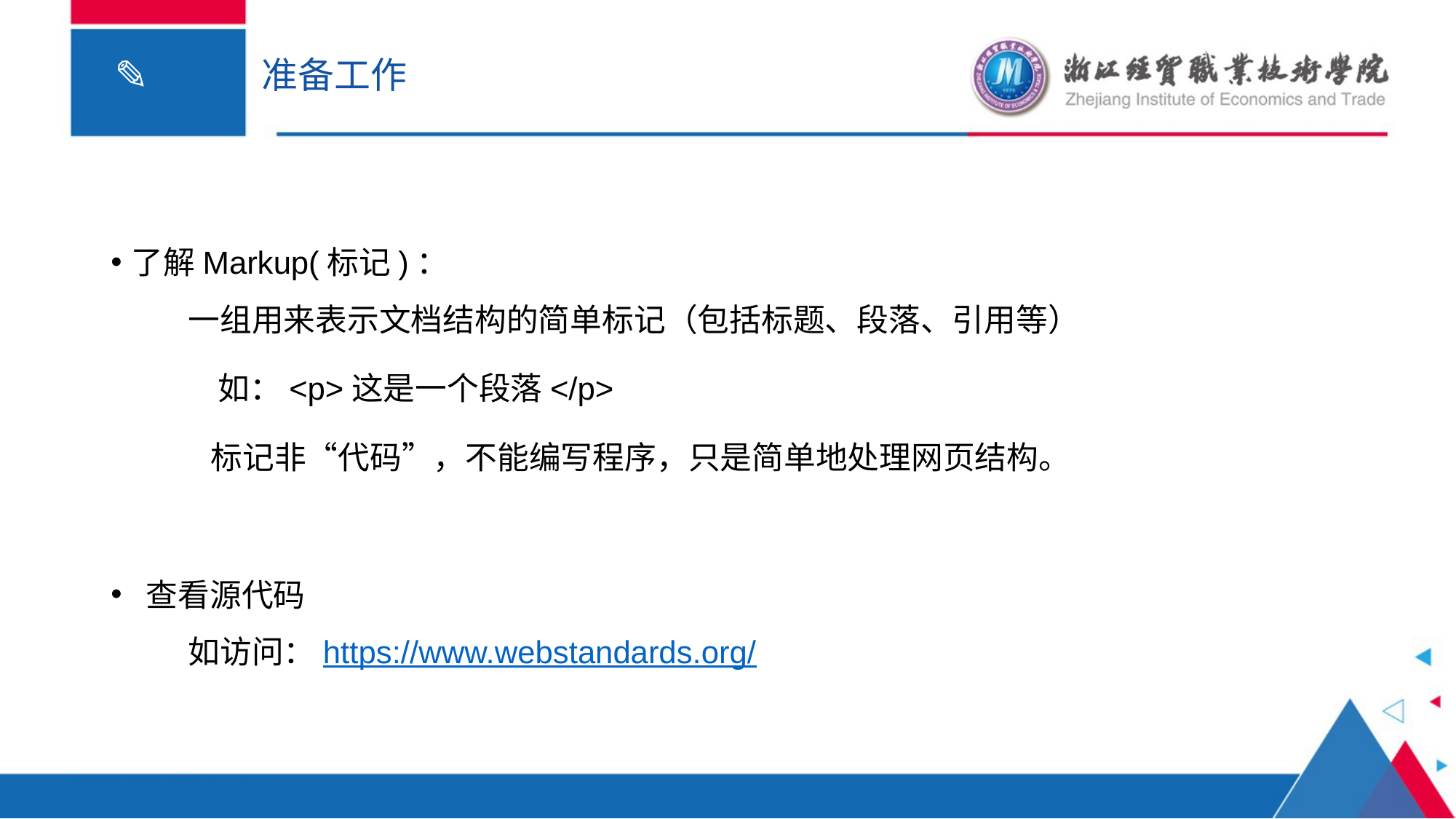

# 准备工作
了解Markup(标记)：
        一组用来表示文档结构的简单标记（包括标题、段落、引用等）
              如：<p>这是一个段落</p>
             标记非“代码”，不能编写程序，只是简单地处理网页结构。

 查看源代码
        如访问：https://www.webstandards.org/